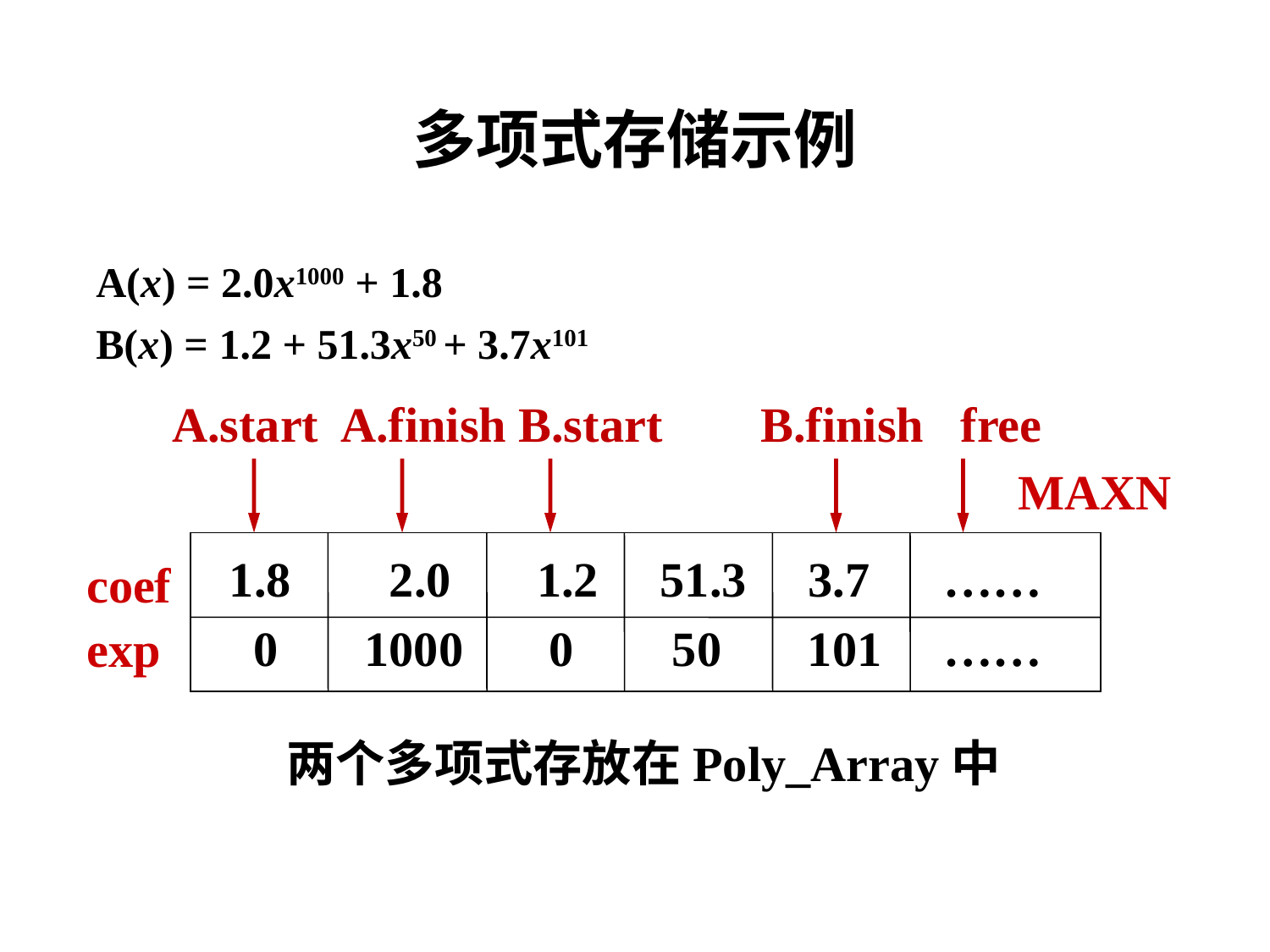

# 多项式存储示例
A(x) = 2.0x1000 + 1.8
B(x) = 1.2 + 51.3x50 + 3.7x101
A.start  A.finish B.start        B.finish   free
MAXN

1.8        2.0       1.2     51.3     3.7      ……
  0       1000       0        50       101     ……
coef
exp

 两个多项式存放在Poly_Array中